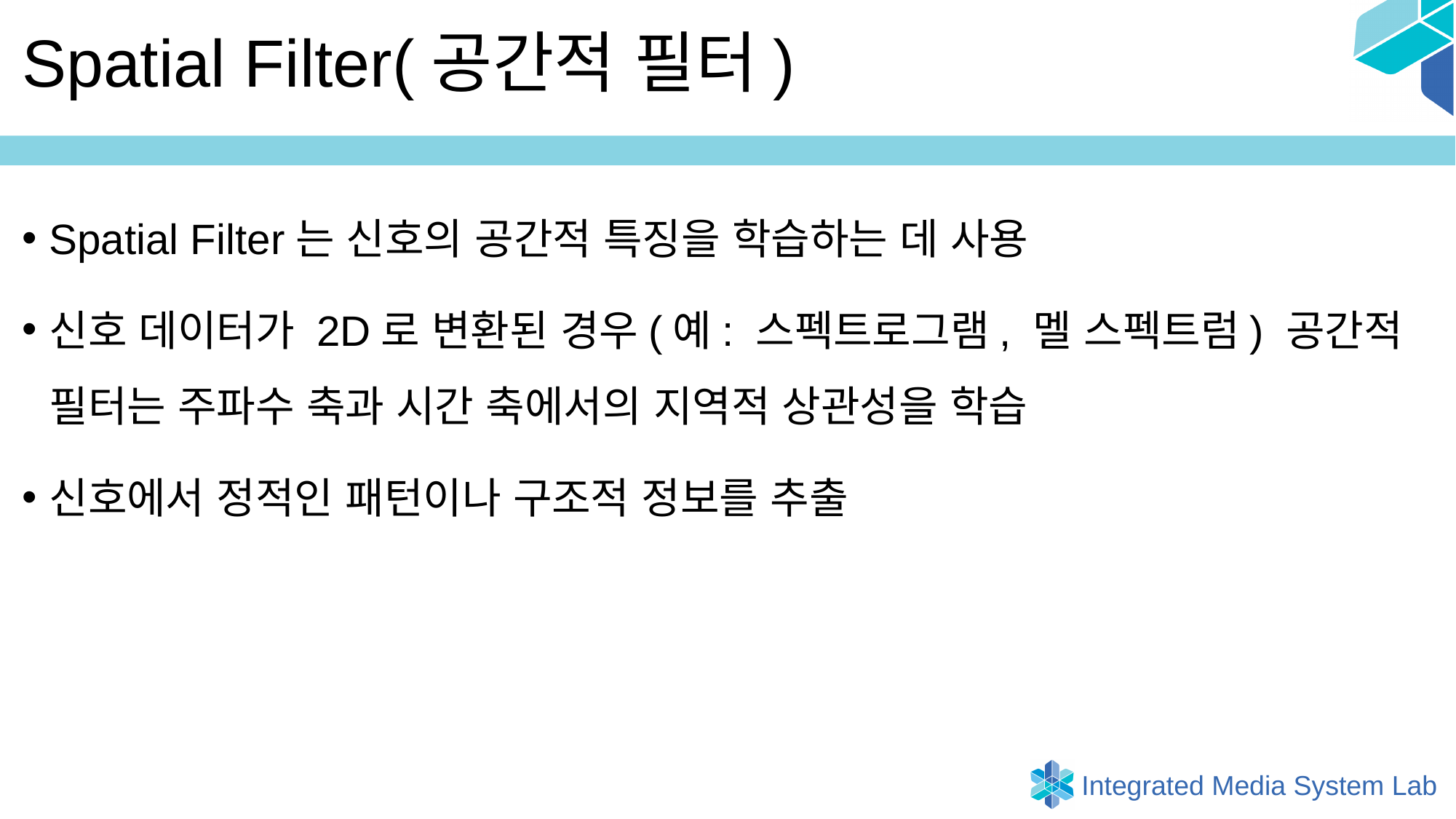

# Spatial Filter(공간적 필터)

Spatial Filter는 신호의 공간적 특징을 학습하는 데 사용
신호 데이터가 2D로 변환된 경우(예: 스펙트로그램, 멜 스펙트럼) 공간적 필터는 주파수 축과 시간 축에서의 지역적 상관성을 학습
신호에서 정적인 패턴이나 구조적 정보를 추출